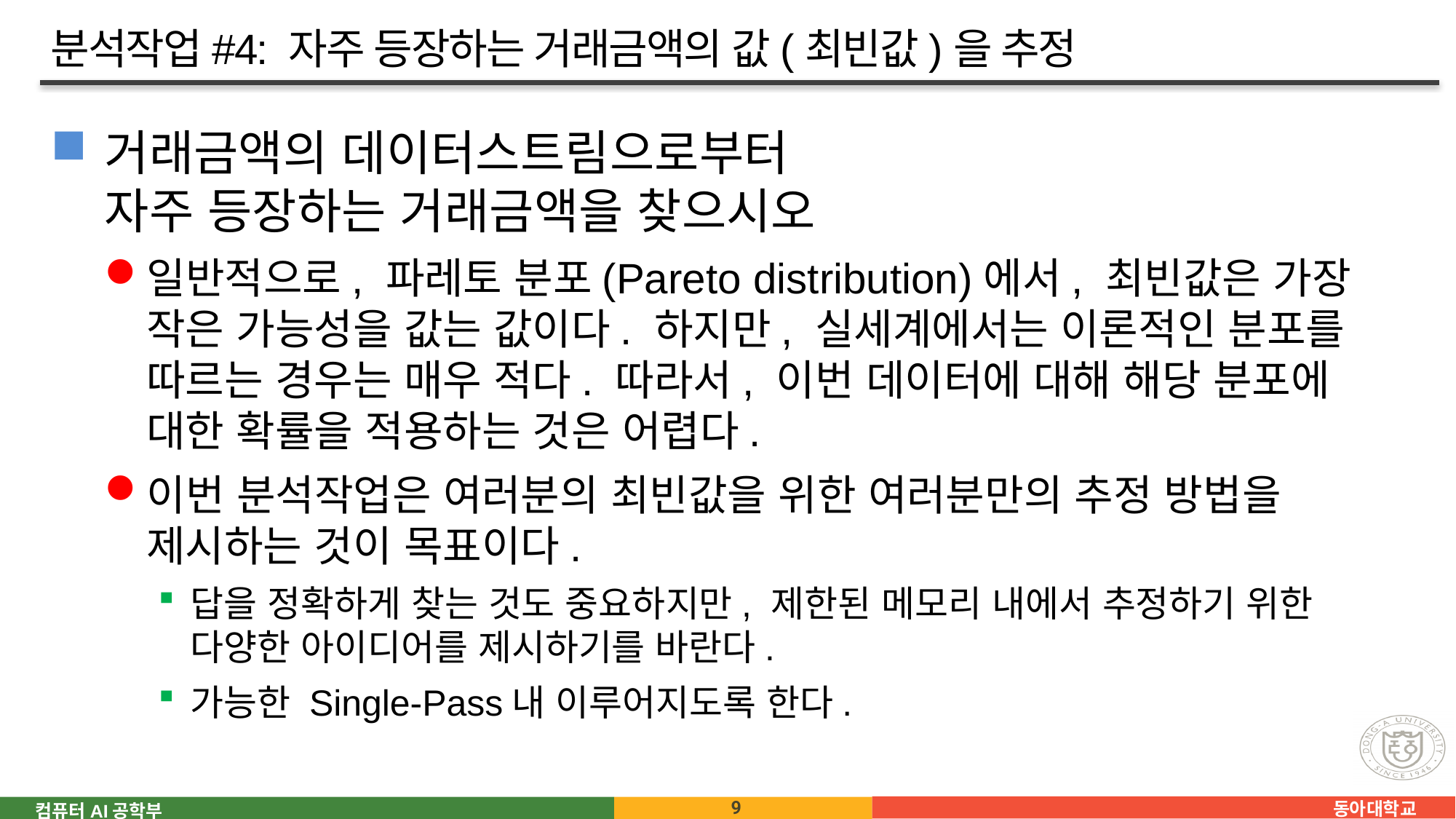

# 분석작업#4: 자주 등장하는 거래금액의 값(최빈값)을 추정
거래금액의 데이터스트림으로부터
자주 등장하는 거래금액을 찾으시오
일반적으로, 파레토 분포(Pareto distribution)에서, 최빈값은 가장 작은 가능성을 값는 값이다. 하지만, 실세계에서는 이론적인 분포를 따르는 경우는 매우 적다. 따라서, 이번 데이터에 대해 해당 분포에 대한 확률을 적용하는 것은 어렵다.
이번 분석작업은 여러분의 최빈값을 위한 여러분만의 추정 방법을 제시하는 것이 목표이다.
답을 정확하게 찾는 것도 중요하지만, 제한된 메모리 내에서 추정하기 위한 다양한 아이디어를 제시하기를 바란다.
가능한 Single-Pass내 이루어지도록 한다.

9